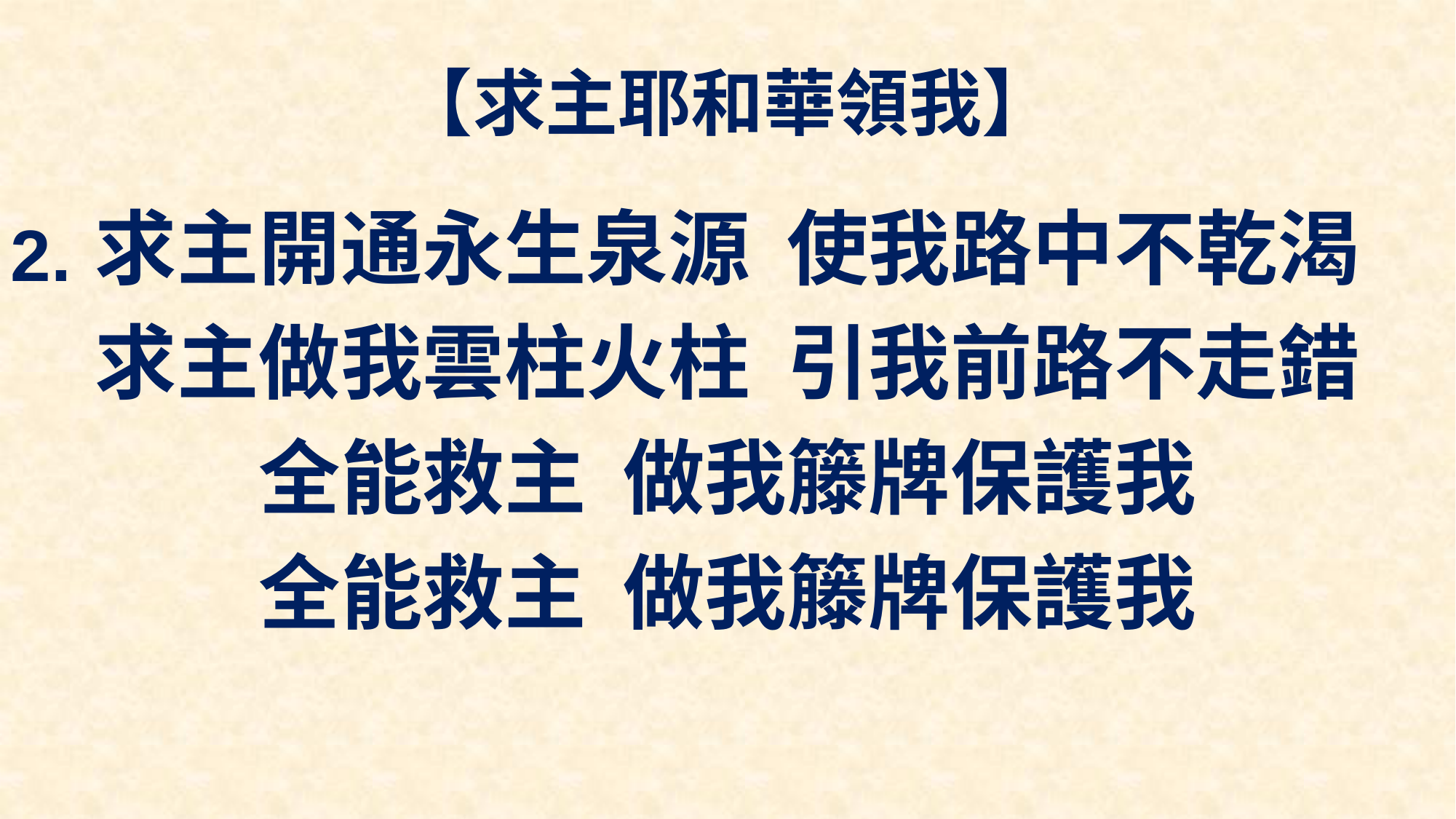

# 【求主耶和華領我】
求主開通永生泉源  使我路中不乾渴
求主做我雲柱火柱  引我前路不走錯
全能救主  做我籐牌保護我
全能救主  做我籐牌保護我
2.